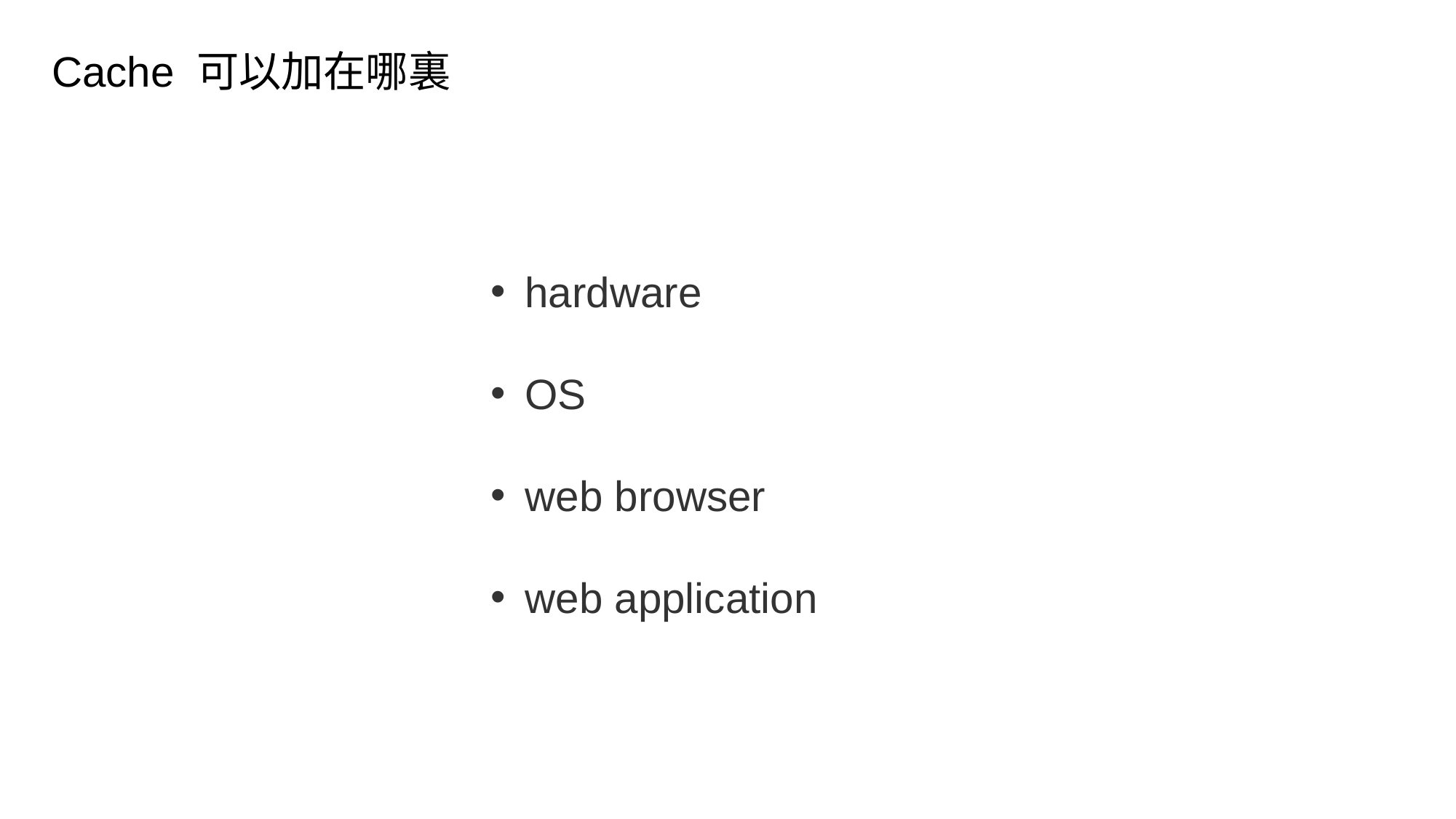

Cache 可以加在哪裏
hardware

OS

web browser

web application